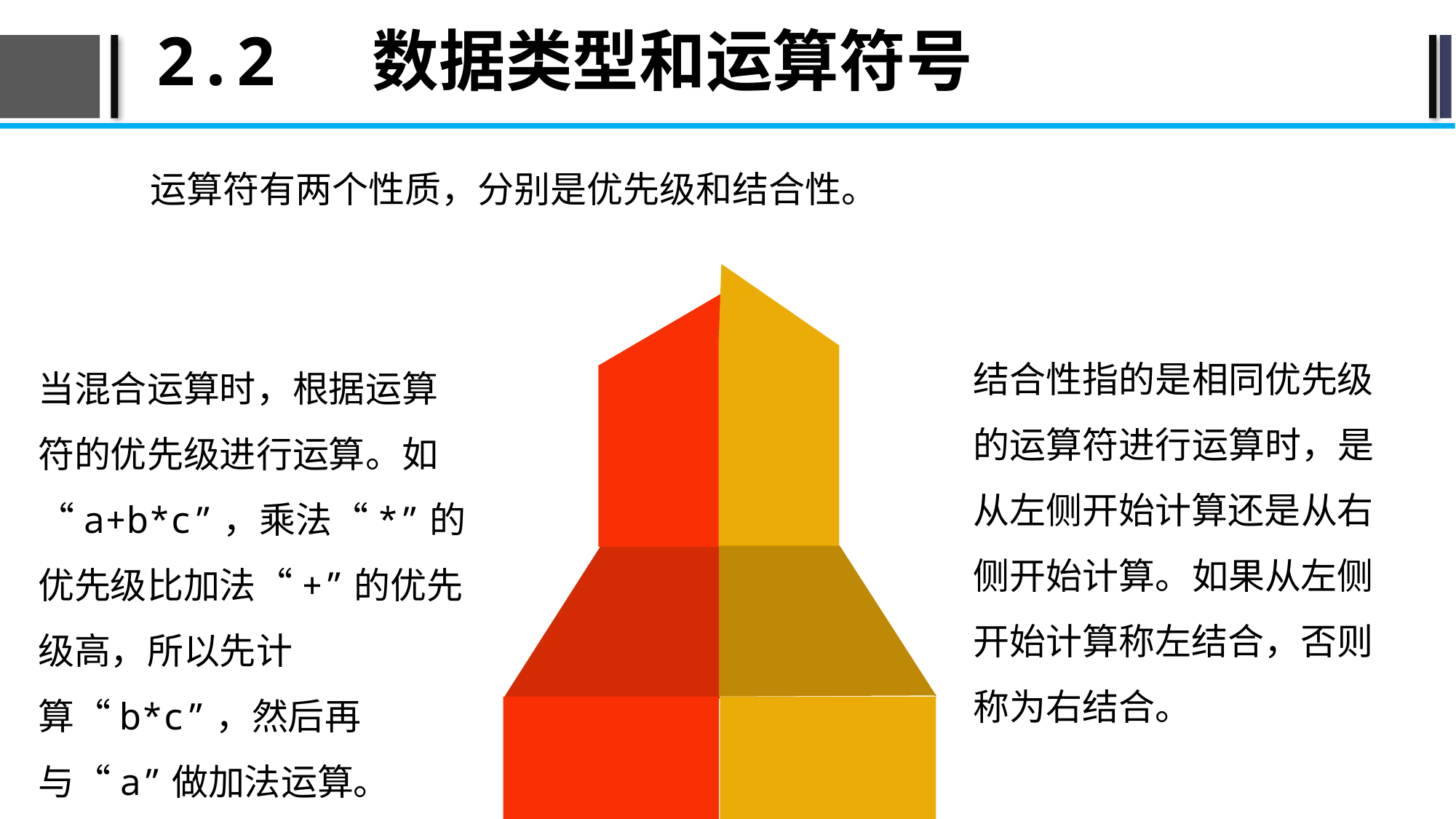

# 2.2  数据类型和运算符号

运算符有两个性质，分别是优先级和结合性。

结合性指的是相同优先级的运算符进行运算时，是从左侧开始计算还是从右侧开始计算。如果从左侧开始计算称左结合，否则称为右结合。
当混合运算时，根据运算符的优先级进行运算。如“a+b*c”，乘法“*”的优先级比加法“+”的优先级高，所以先计算“b*c”，然后再与“a”做加法运算。